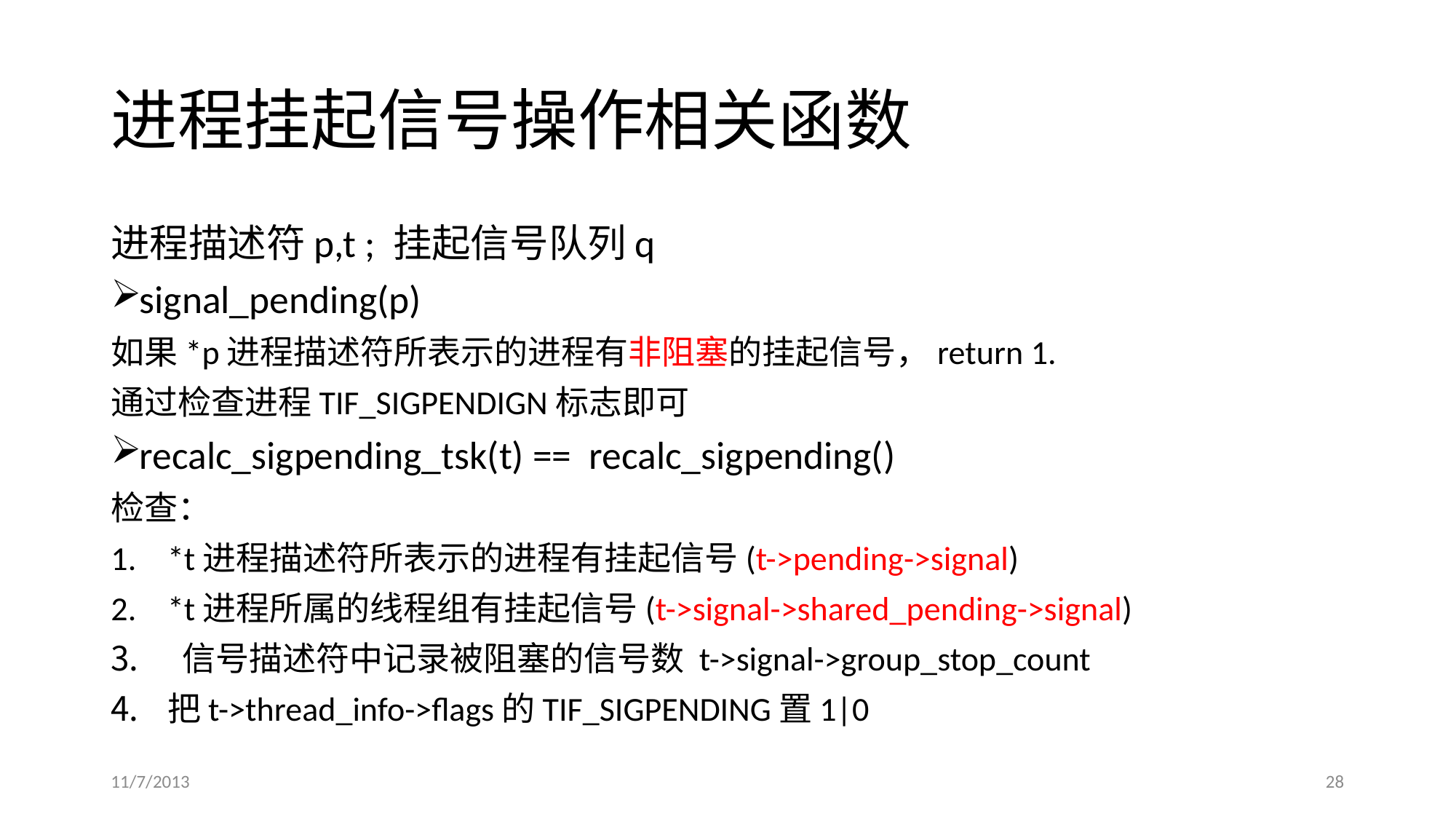

# 进程挂起信号操作相关函数
进程描述符p,t ; 挂起信号队列q
signal_pending(p)
如果*p进程描述符所表示的进程有非阻塞的挂起信号，return 1.
通过检查进程TIF_SIGPENDIGN标志即可
recalc_sigpending_tsk(t) ==  recalc_sigpending()
检查：
*t进程描述符所表示的进程有挂起信号(t->pending->signal)
*t进程所属的线程组有挂起信号(t->signal->shared_pending->signal)
 信号描述符中记录被阻塞的信号数 t->signal->group_stop_count
把t->thread_info->flags的TIF_SIGPENDING置1|0
11/7/2013
28